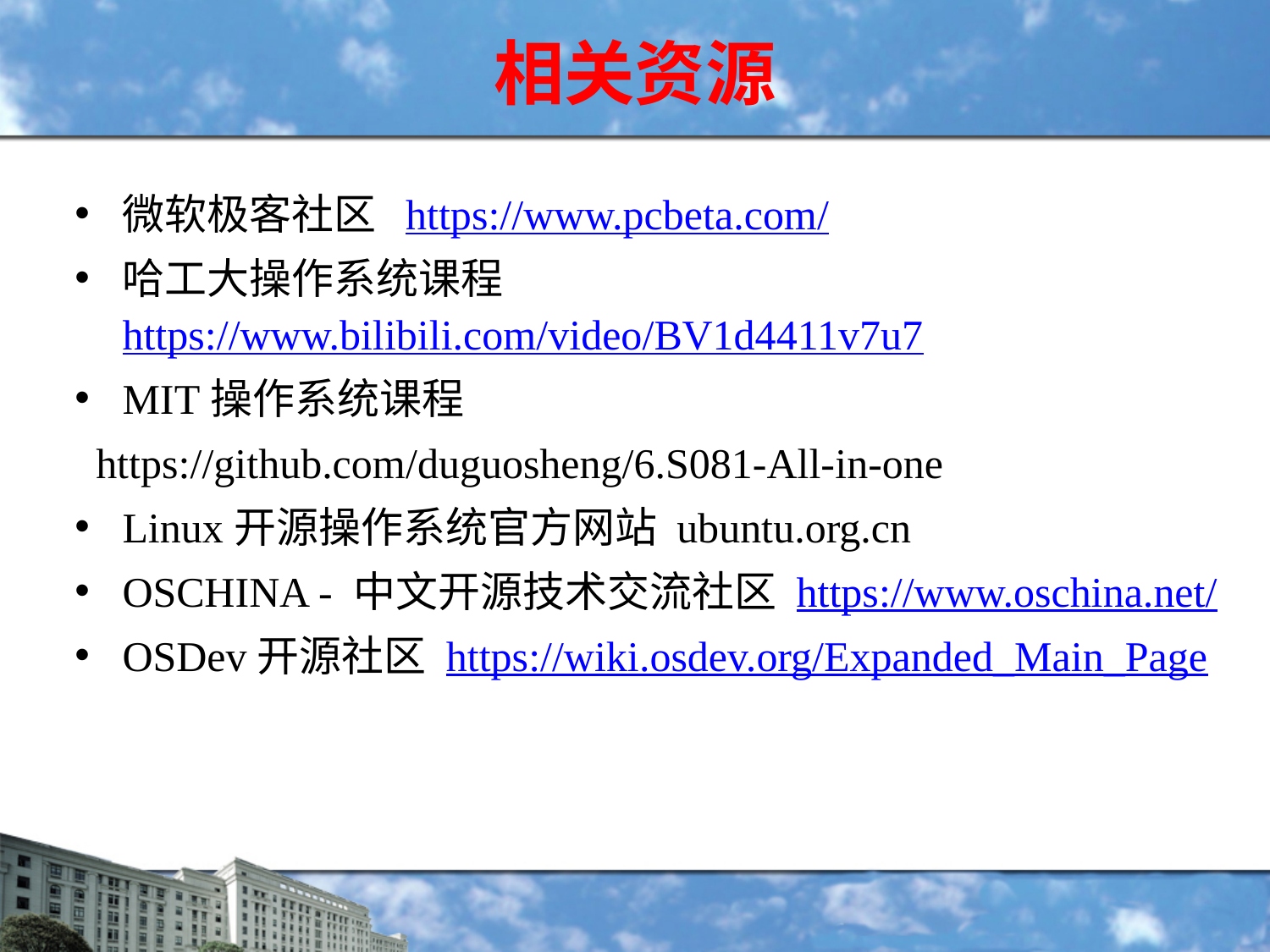

# 相关资源
微软极客社区  https://www.pcbeta.com/
哈工大操作系统课程 https://www.bilibili.com/video/BV1d4411v7u7
MIT操作系统课程
  https://github.com/duguosheng/6.S081-All-in-one
Linux开源操作系统官方网站 ubuntu.org.cn
OSCHINA - 中文开源技术交流社区 https://www.oschina.net/
OSDev开源社区 https://wiki.osdev.org/Expanded_Main_Page